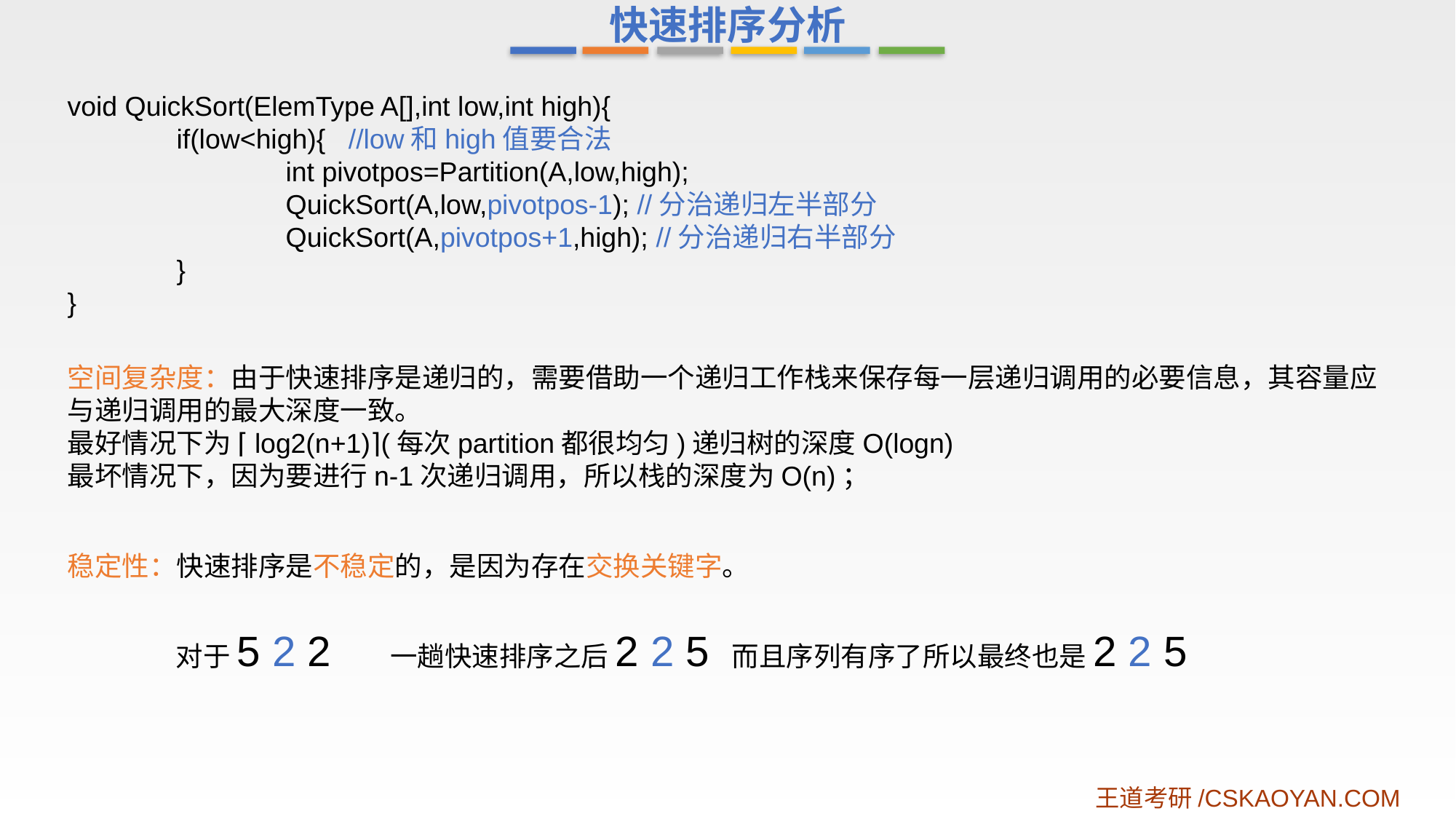

快速排序分析

void QuickSort(ElemType A[],int low,int high){
	if(low<high){   //low和high值要合法
		int pivotpos=Partition(A,low,high);
		QuickSort(A,low,pivotpos-1); //分治递归左半部分
		QuickSort(A,pivotpos+1,high); //分治递归右半部分
	}
}
空间复杂度：由于快速排序是递归的，需要借助一个递归工作栈来保存每一层递归调用的必要信息，其容量应与递归调用的最大深度一致。
最好情况下为 ⌈log2(n+1)⌉(每次partition都很均匀)递归树的深度O(logn)
最坏情况下，因为要进行n-1次递归调用，所以栈的深度为O(n)；
稳定性：快速排序是不稳定的，是因为存在交换关键字。
对于5 2 2
一趟快速排序之后2 2 5 而且序列有序了所以最终也是2 2 5
王道考研/CSKAOYAN.COM